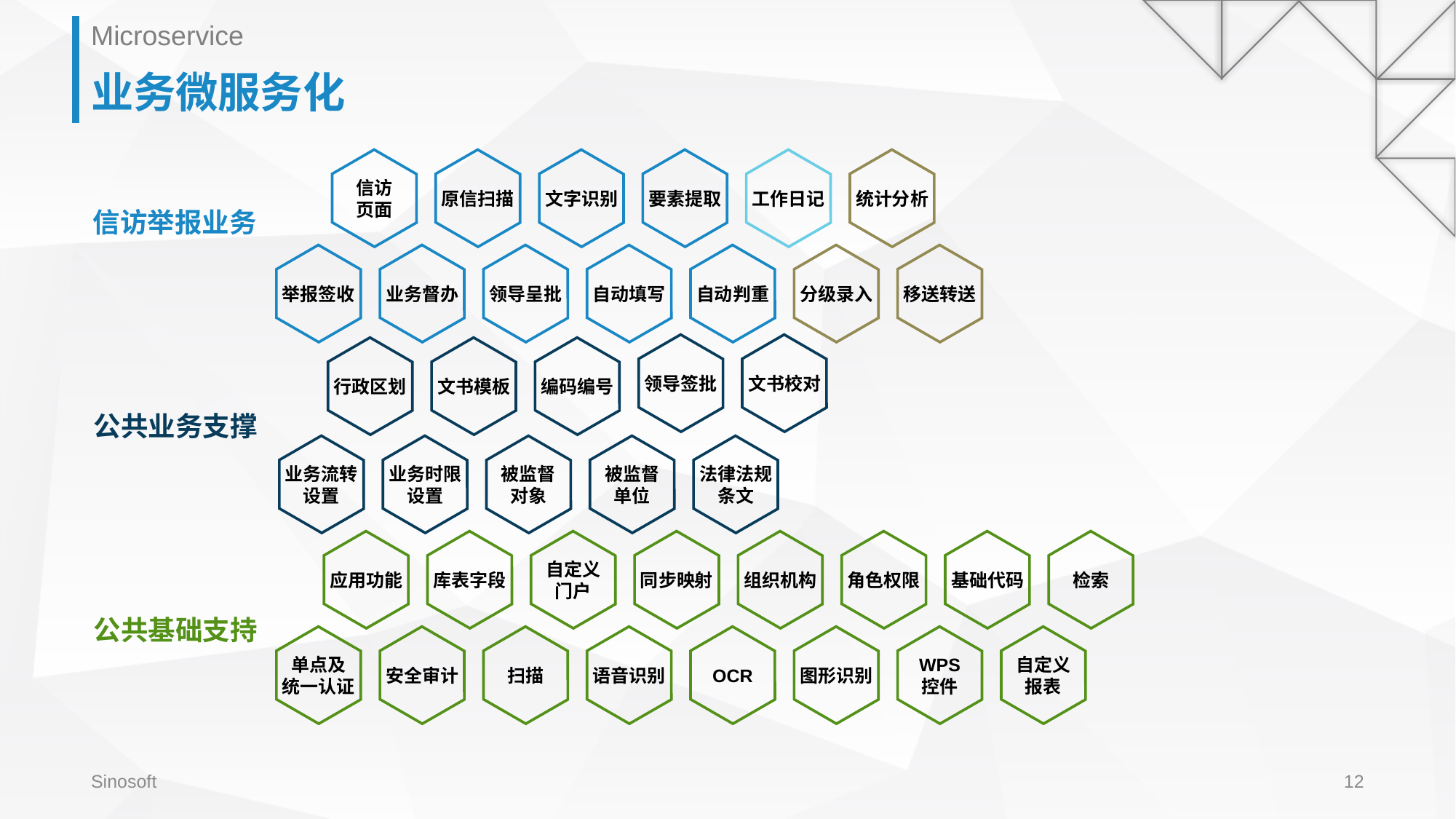

Microservice
# 业务微服务化

信访
页面

原信扫描

文字识别

要素提取

工作日记

统计分析
信访举报业务

举报签收

业务督办

领导呈批

自动填写

自动判重

分级录入

移送转送

领导签批

文书校对

行政区划

文书模板

编码编号
公共业务支撑

业务流转
设置

业务时限
设置

被监督
对象

被监督
单位

法律法规
条文

应用功能

库表字段

自定义
门户

同步映射

组织机构

角色权限

基础代码

检索
公共基础支持

单点及
统一认证

安全审计

扫描

语音识别

OCR

图形识别

WPS
控件

自定义
报表
Sinosoft
12